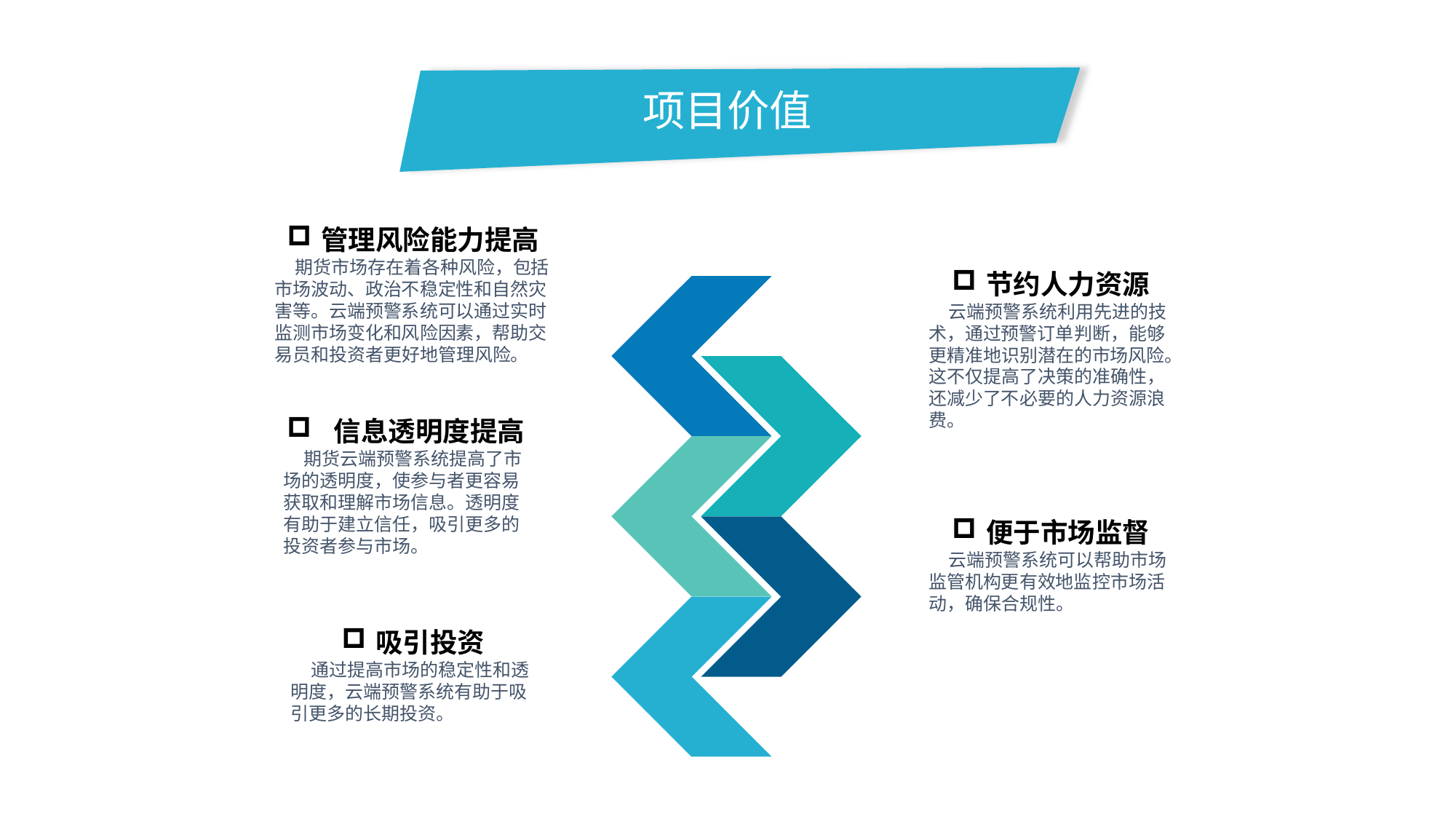

项目价值
管理风险能力提高
    期货市场存在着各种风险，包括市场波动、政治不稳定性和自然灾害等。云端预警系统可以通过实时监测市场变化和风险因素，帮助交易员和投资者更好地管理风险。
节约人力资源
    云端预警系统利用先进的技术，通过预警订单判断，能够更精准地识别潜在的市场风险。这不仅提高了决策的准确性，还减少了不必要的人力资源浪费。

 信息透明度提高
    期货云端预警系统提高了市场的透明度，使参与者更容易获取和理解市场信息。透明度有助于建立信任，吸引更多的投资者参与市场。
便于市场监督
    云端预警系统可以帮助市场监管机构更有效地监控市场活动，确保合规性。
吸引投资
    通过提高市场的稳定性和透明度，云端预警系统有助于吸引更多的长期投资。